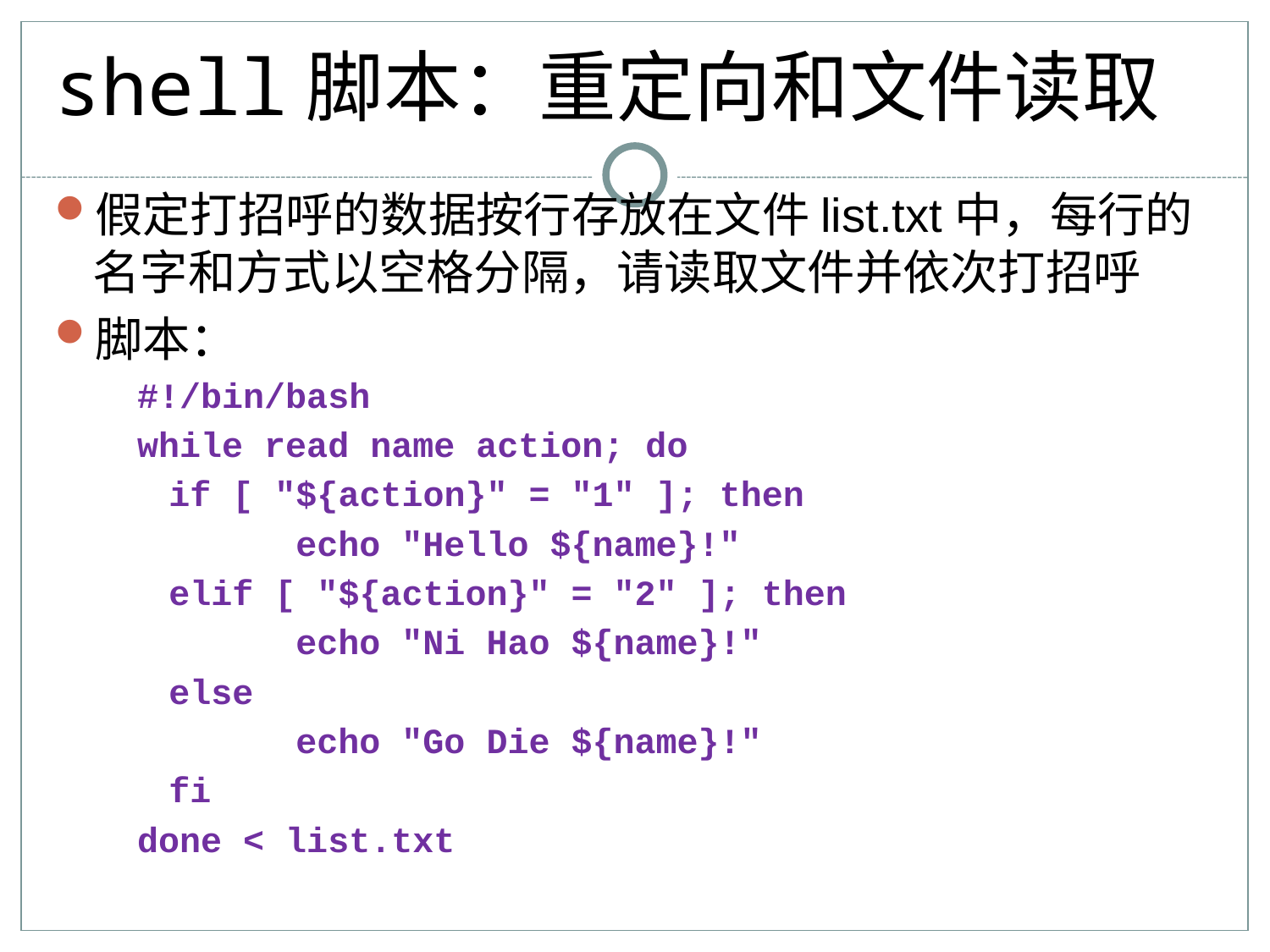

# shell脚本：重定向和文件读取
假定打招呼的数据按行存放在文件list.txt中，每行的名字和方式以空格分隔，请读取文件并依次打招呼
脚本：
#!/bin/bash
while read name action; do
	if [ "${action}" = "1" ]; then
		echo "Hello ${name}!"
	elif [ "${action}" = "2" ]; then
		echo "Ni Hao ${name}!"
	else
		echo "Go Die ${name}!"
	fi
done < list.txt